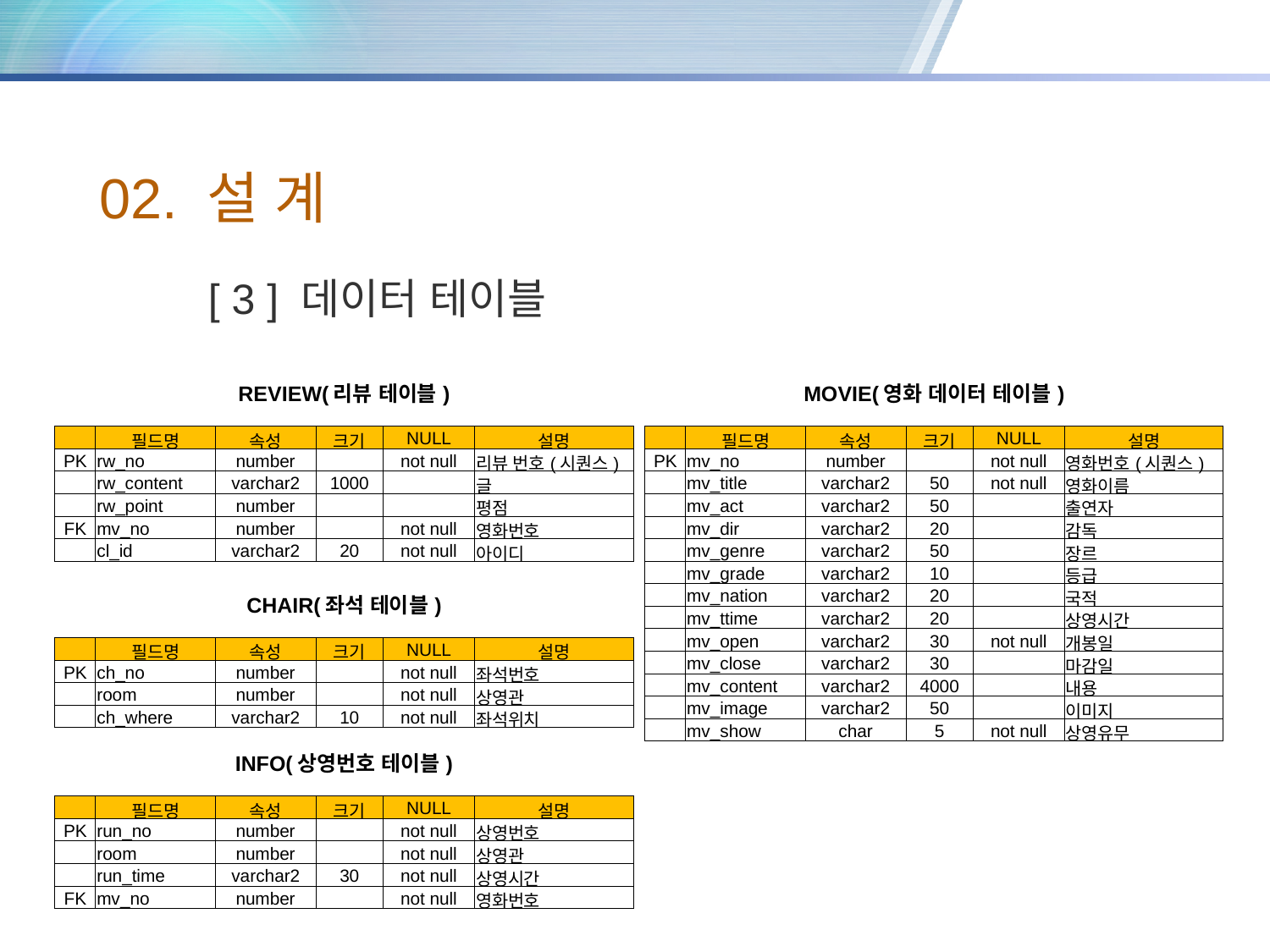

02. 설 계
[ 3 ] 데이터 테이블
| REVIEW(리뷰 테이블) |  |  |  |  |  |
| --- | --- | --- | --- | --- | --- |
|  |  |  |  |  |  |
|  | 필드명 | 속성 | 크기 | NULL | 설명 |
| PK | rw\_no | number |  | not null | 리뷰 번호(시퀀스) |
|  | rw\_content | varchar2 | 1000 |  | 글 |
|  | rw\_point | number |  |  | 평점 |
| FK | mv\_no | number |  | not null | 영화번호 |
|  | cl\_id | varchar2 | 20 | not null | 아이디 |
| MOVIE(영화 데이터 테이블) |  |  |  |  |  |
| --- | --- | --- | --- | --- | --- |
|  |  |  |  |  |  |
|  | 필드명 | 속성 | 크기 | NULL | 설명 |
| PK | mv\_no | number |  | not null | 영화번호(시퀀스) |
|  | mv\_title | varchar2 | 50 | not null | 영화이름 |
|  | mv\_act | varchar2 | 50 |  | 출연자 |
|  | mv\_dir | varchar2 | 20 |  | 감독 |
|  | mv\_genre | varchar2 | 50 |  | 장르 |
|  | mv\_grade | varchar2 | 10 |  | 등급 |
|  | mv\_nation | varchar2 | 20 |  | 국적 |
|  | mv\_ttime | varchar2 | 20 |  | 상영시간 |
|  | mv\_open | varchar2 | 30 | not null | 개봉일 |
|  | mv\_close | varchar2 | 30 |  | 마감일 |
|  | mv\_content | varchar2 | 4000 |  | 내용 |
|  | mv\_image | varchar2 | 50 |  | 이미지 |
|  | mv\_show | char | 5 | not null | 상영유무 |
| CHAIR(좌석 테이블) |  |  |  |  |  |
| --- | --- | --- | --- | --- | --- |
|  |  |  |  |  |  |
|  | 필드명 | 속성 | 크기 | NULL | 설명 |
| PK | ch\_no | number |  | not null | 좌석번호 |
|  | room | number |  | not null | 상영관 |
|  | ch\_where | varchar2 | 10 | not null | 좌석위치 |
| INFO(상영번호 테이블) |  |  |  |  |  |
| --- | --- | --- | --- | --- | --- |
|  |  |  |  |  |  |
|  | 필드명 | 속성 | 크기 | NULL | 설명 |
| PK | run\_no | number |  | not null | 상영번호 |
|  | room | number |  | not null | 상영관 |
|  | run\_time | varchar2 | 30 | not null | 상영시간 |
| FK | mv\_no | number |  | not null | 영화번호 |